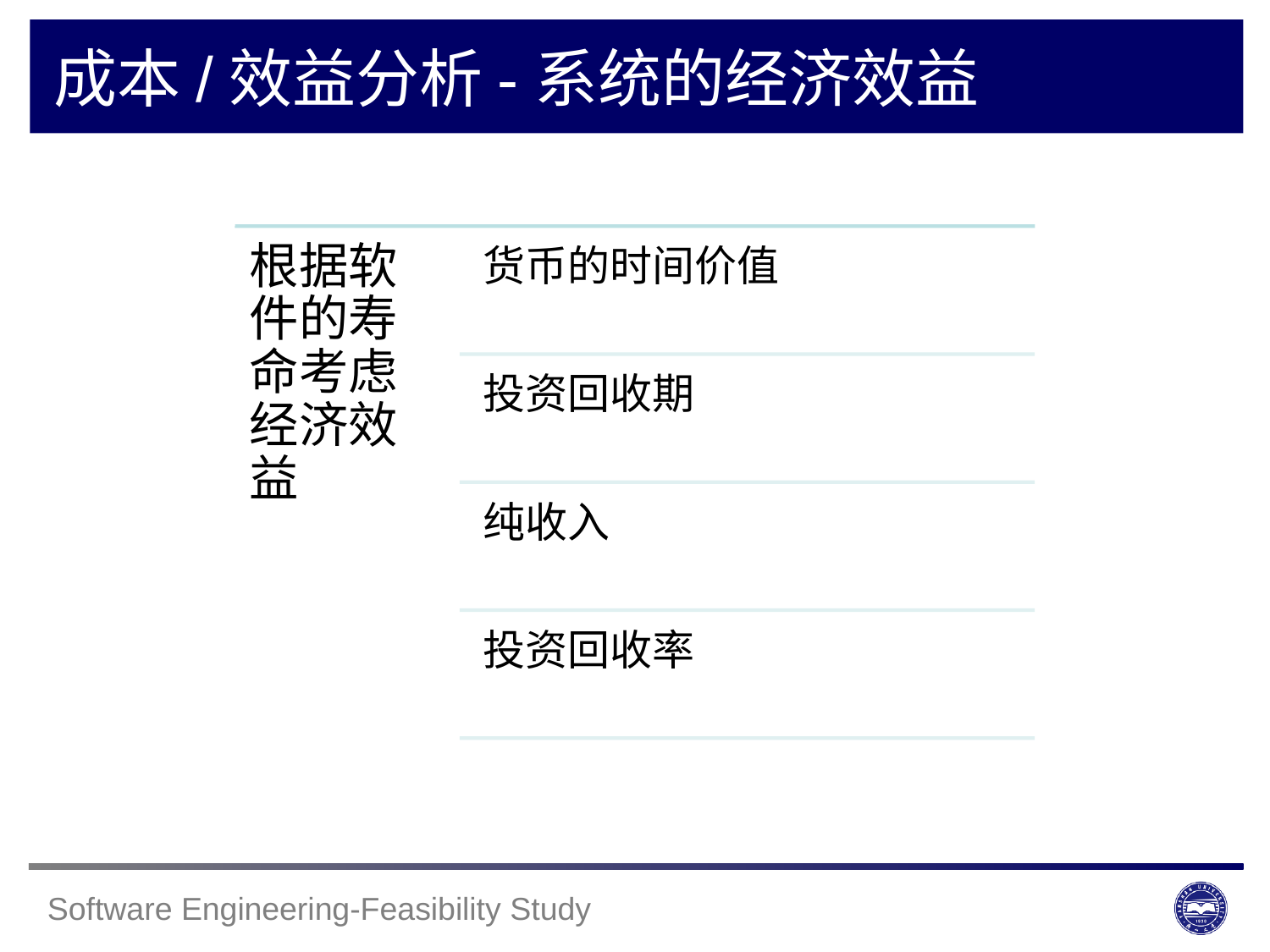

成本/效益分析-系统的经济效益
根据软件的寿命考虑经济效益
货币的时间价值
投资回收期
纯收入
投资回收率